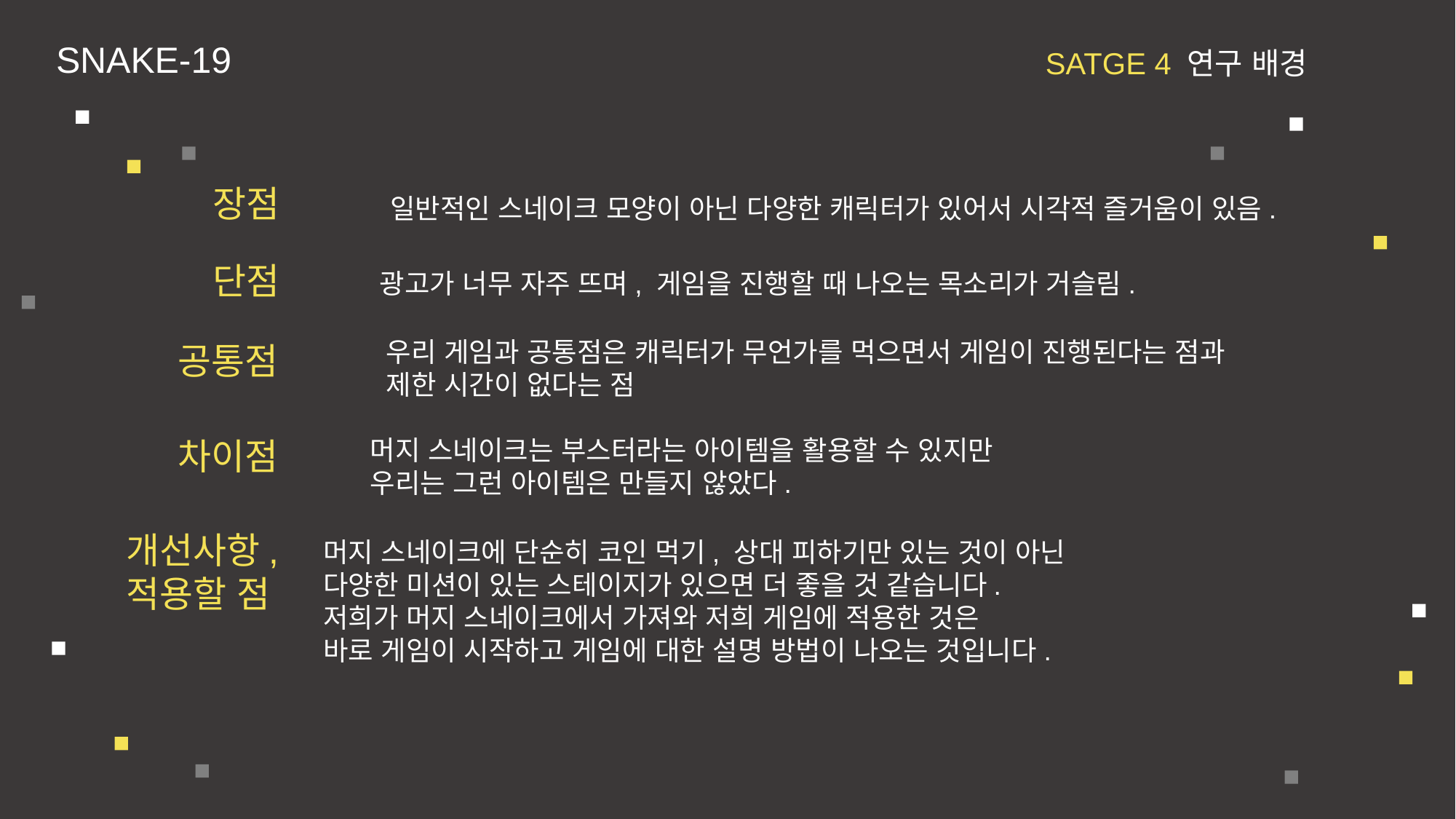

SNAKE-19
SATGE 4 연구 배경

장점
일반적인 스네이크 모양이 아닌 다양한 캐릭터가 있어서 시각적 즐거움이 있음.

단점
광고가 너무 자주 뜨며, 게임을 진행할 때 나오는 목소리가 거슬림.

우리 게임과 공통점은 캐릭터가 무언가를 먹으면서 게임이 진행된다는 점과
제한 시간이 없다는 점
공통점
차이점
머지 스네이크는 부스터라는 아이템을 활용할 수 있지만
우리는 그런 아이템은 만들지 않았다.
개선사항,
적용할 점
머지 스네이크에 단순히 코인 먹기, 상대 피하기만 있는 것이 아닌
다양한 미션이 있는 스테이지가 있으면 더 좋을 것 같습니다.
저희가 머지 스네이크에서 가져와 저희 게임에 적용한 것은
바로 게임이 시작하고 게임에 대한 설명 방법이 나오는 것입니다.